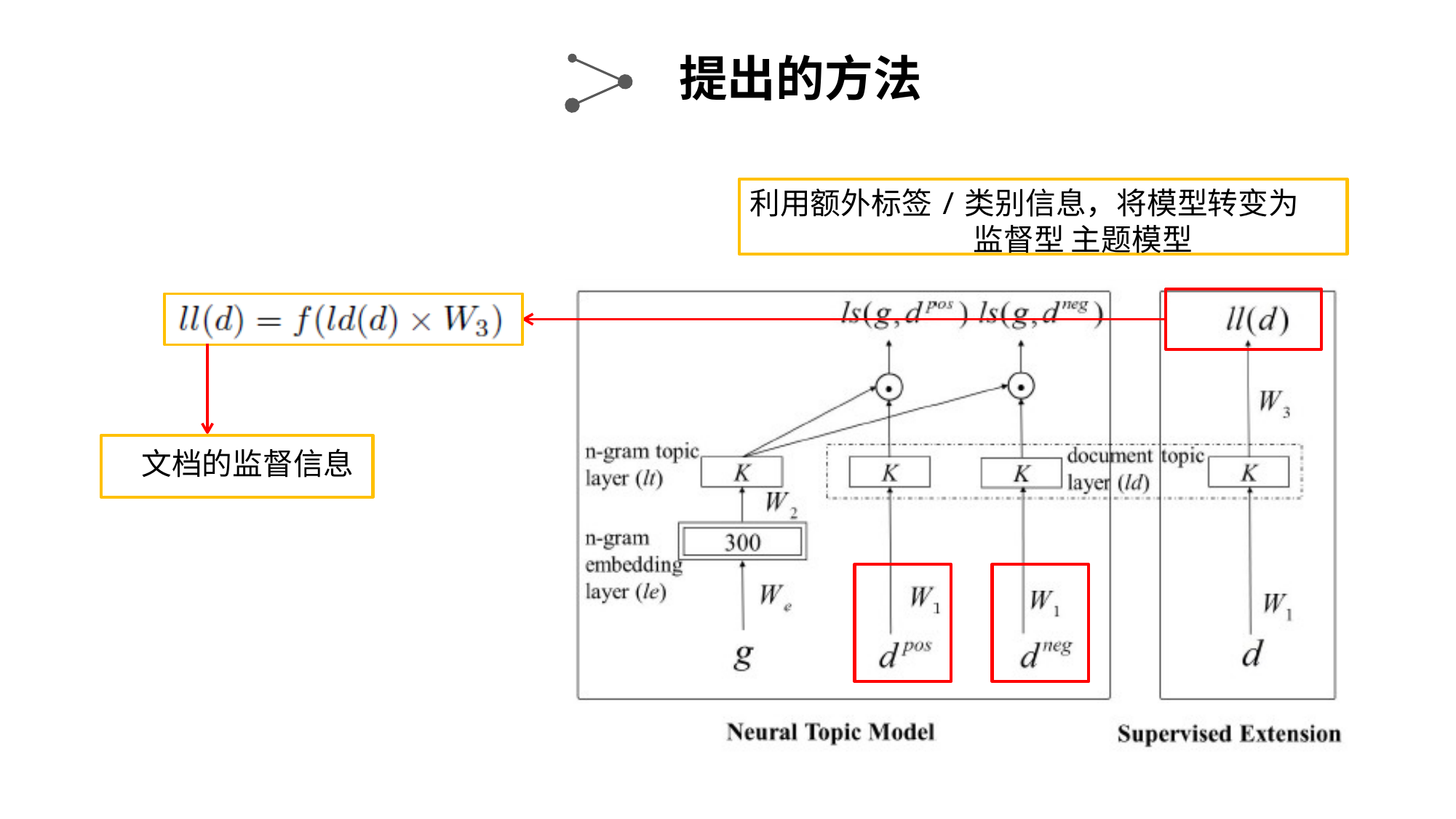

提出的方法

利用额外标签/类别信息，将模型转变为监督型 主题模型

文档的监督信息